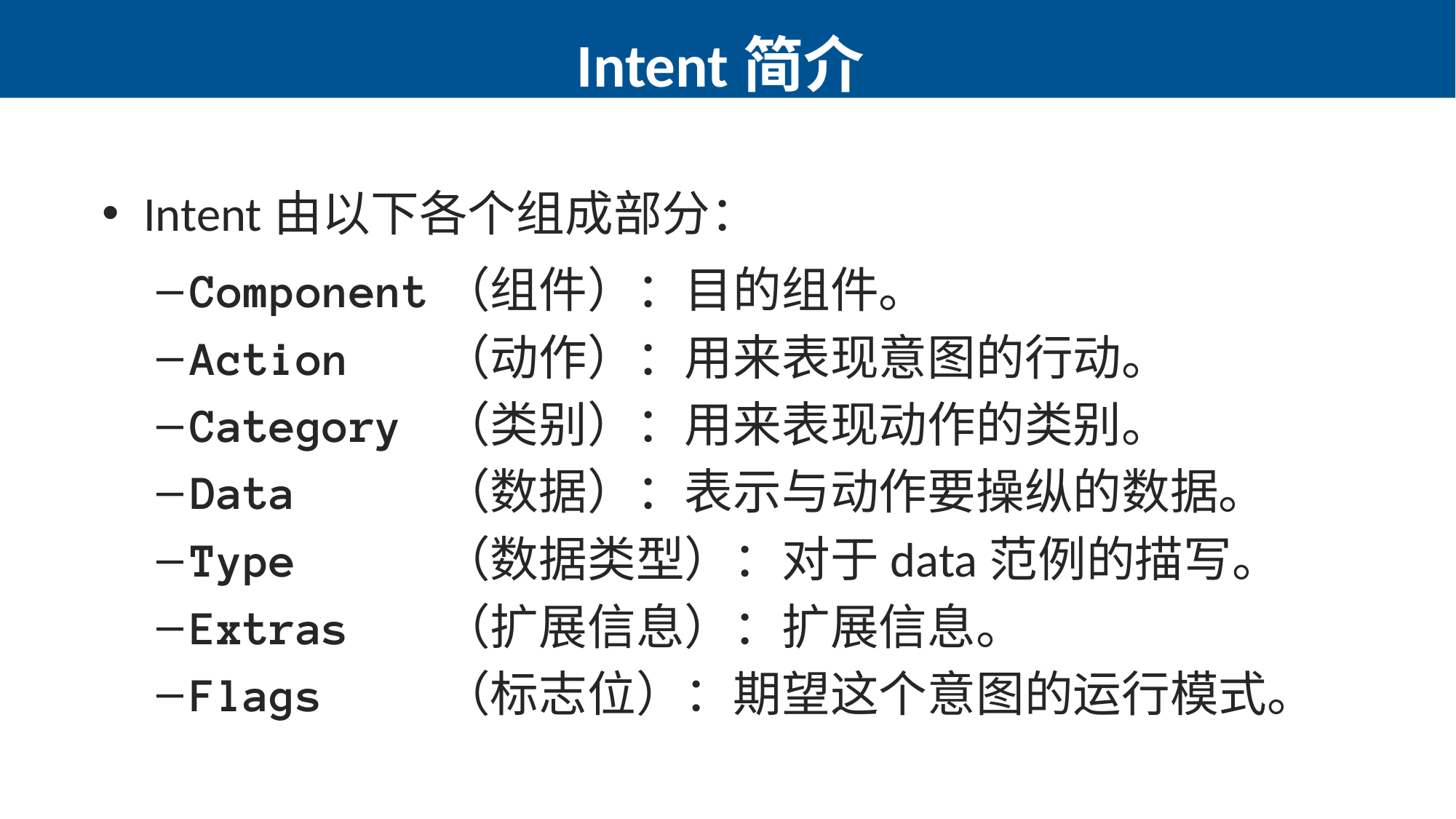

# Intent简介
Intent由以下各个组成部分：
Component（组件）：目的组件。
Action   （动作）：用来表现意图的行动。
Category （类别）：用来表现动作的类别。
Data     （数据）：表示与动作要操纵的数据。
Type     （数据类型）：对于data范例的描写。
Extras   （扩展信息）：扩展信息。
Flags    （标志位）：期望这个意图的运行模式。